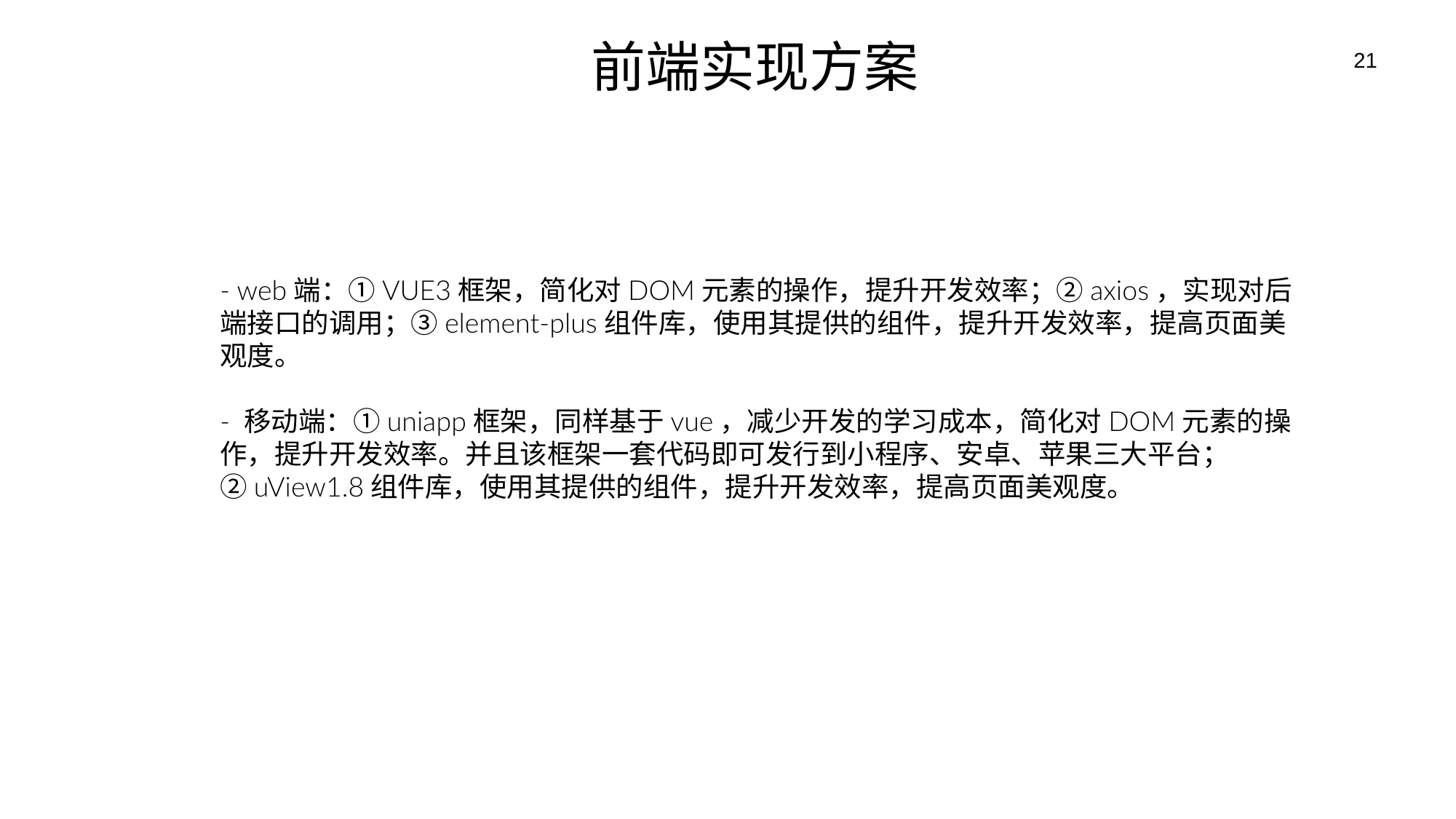

前端实现方案
- web端：①VUE3框架，简化对DOM元素的操作，提升开发效率；②axios，实现对后端接口的调用；③element-plus组件库，使用其提供的组件，提升开发效率，提高页面美观度。

- 移动端：①uniapp框架，同样基于vue，减少开发的学习成本，简化对DOM元素的操作，提升开发效率。并且该框架一套代码即可发行到小程序、安卓、苹果三大平台；②uView1.8组件库，使用其提供的组件，提升开发效率，提高页面美观度。